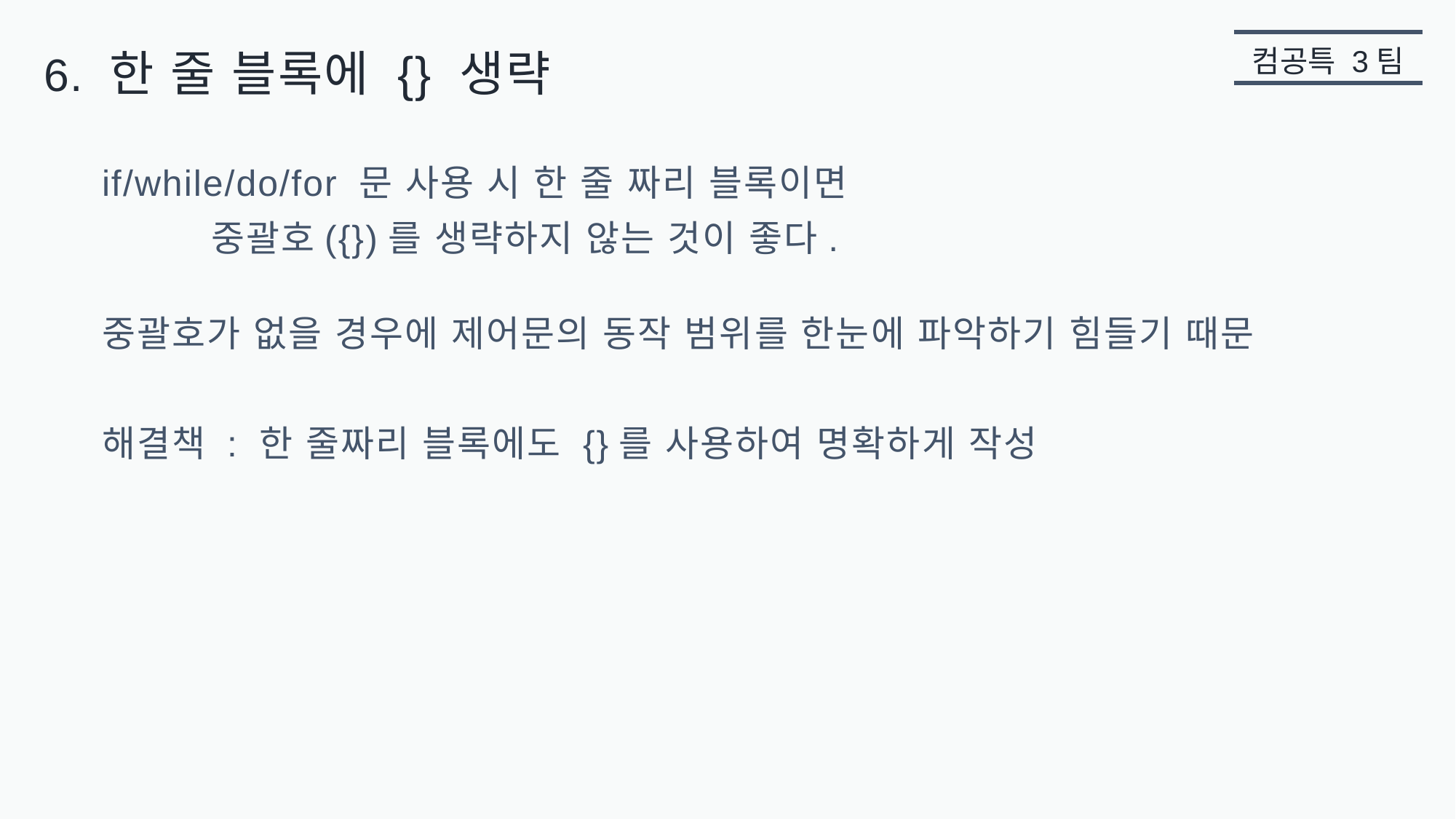

6. 한 줄 블록에 {} 생략
컴공특 3팀
if/while/do/for 문 사용 시 한 줄 짜리 블록이면
	중괄호({})를 생략하지 않는 것이 좋다.
중괄호가 없을 경우에 제어문의 동작 범위를 한눈에 파악하기 힘들기 때문
해결책 : 한 줄짜리 블록에도 {}를 사용하여 명확하게 작성